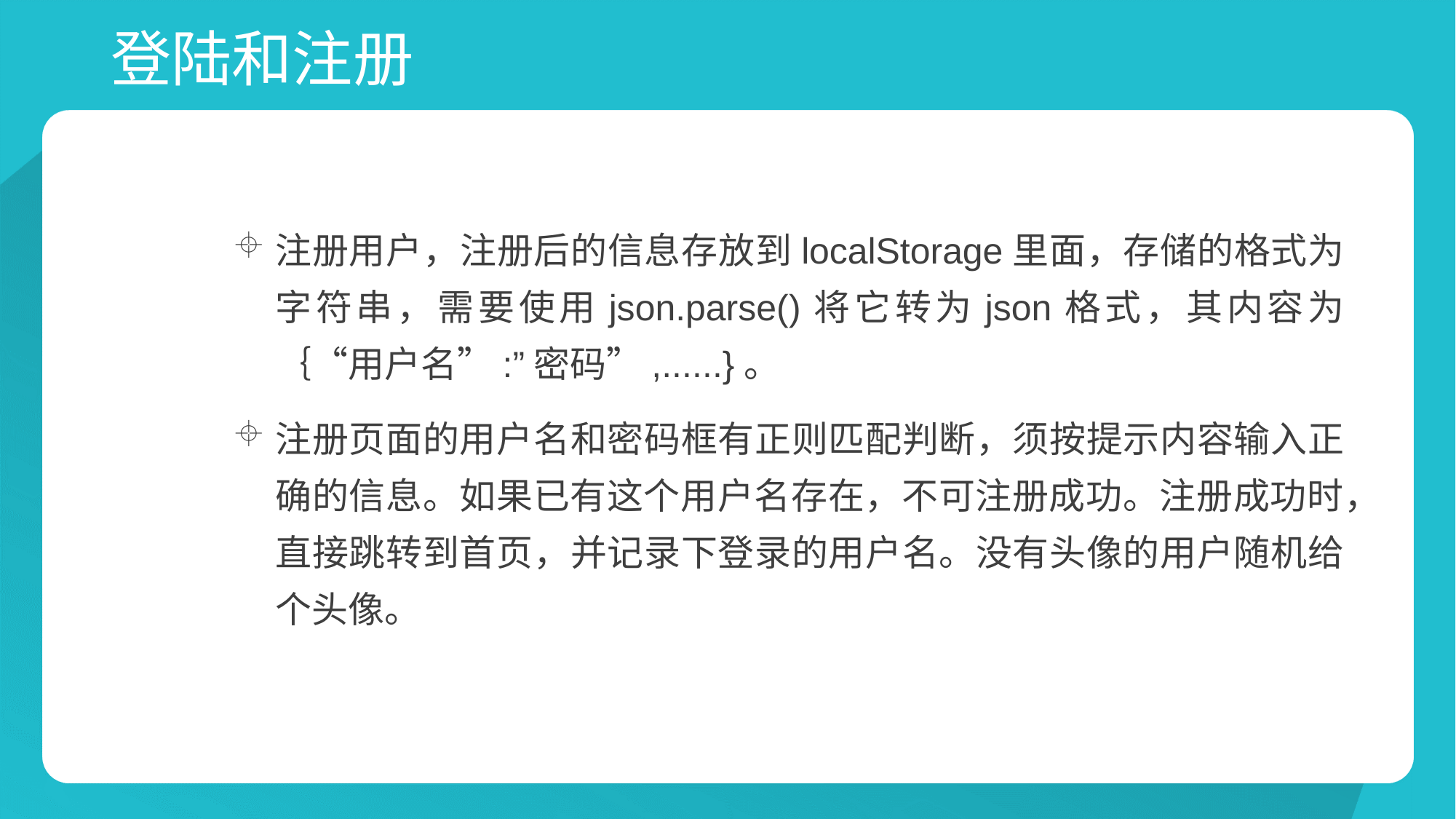

# 登陆和注册
注册用户，注册后的信息存放到localStorage里面，存储的格式为字符串，需要使用json.parse()将它转为json格式，其内容为｛“用户名”:”密码”,......}。
注册页面的用户名和密码框有正则匹配判断，须按提示内容输入正确的信息。如果已有这个用户名存在，不可注册成功。注册成功时，直接跳转到首页，并记录下登录的用户名。没有头像的用户随机给个头像。